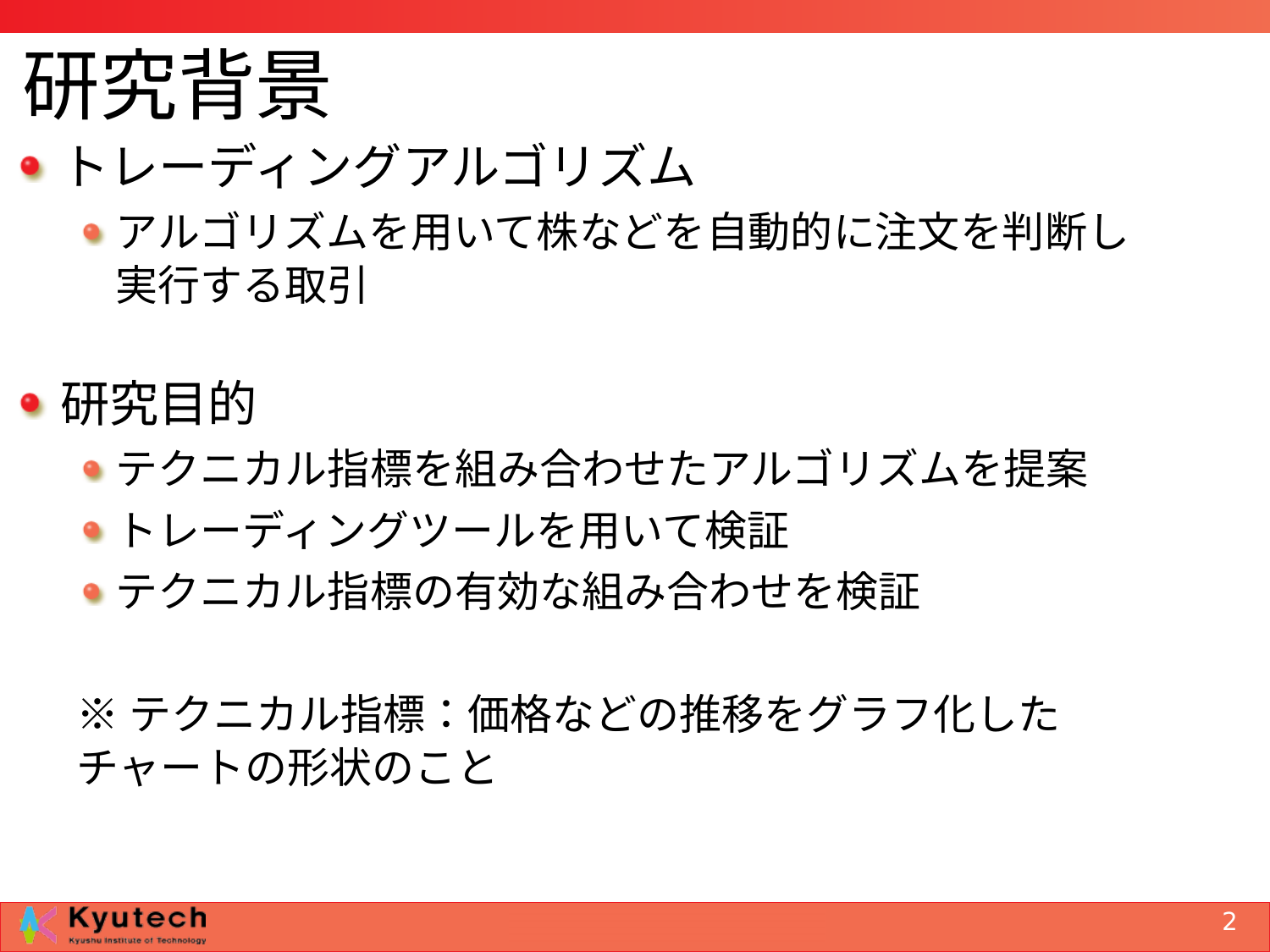

# 研究背景
トレーディングアルゴリズム
アルゴリズムを用いて株などを自動的に注文を判断し
実行する取引

研究目的
テクニカル指標を組み合わせたアルゴリズムを提案
トレーディングツールを用いて検証
テクニカル指標の有効な組み合わせを検証

※テクニカル指標：価格などの推移をグラフ化した
チャートの形状のこと
2